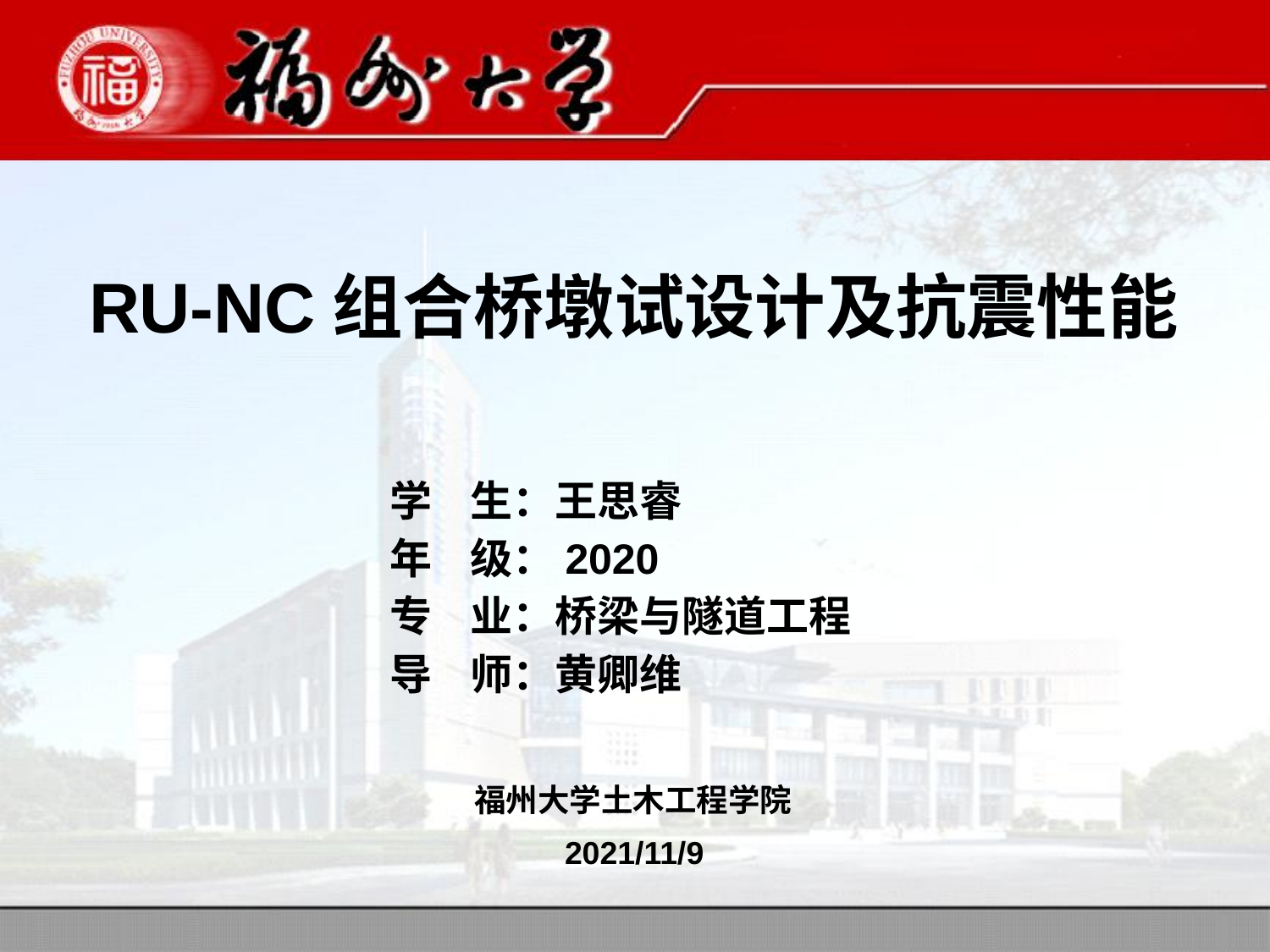

# RU-NC组合桥墩试设计及抗震性能

			学    生：王思睿
			年    级：2020
			专    业：桥梁与隧道工程
			导    师：黄卿维

福州大学土木工程学院
2021/11/9